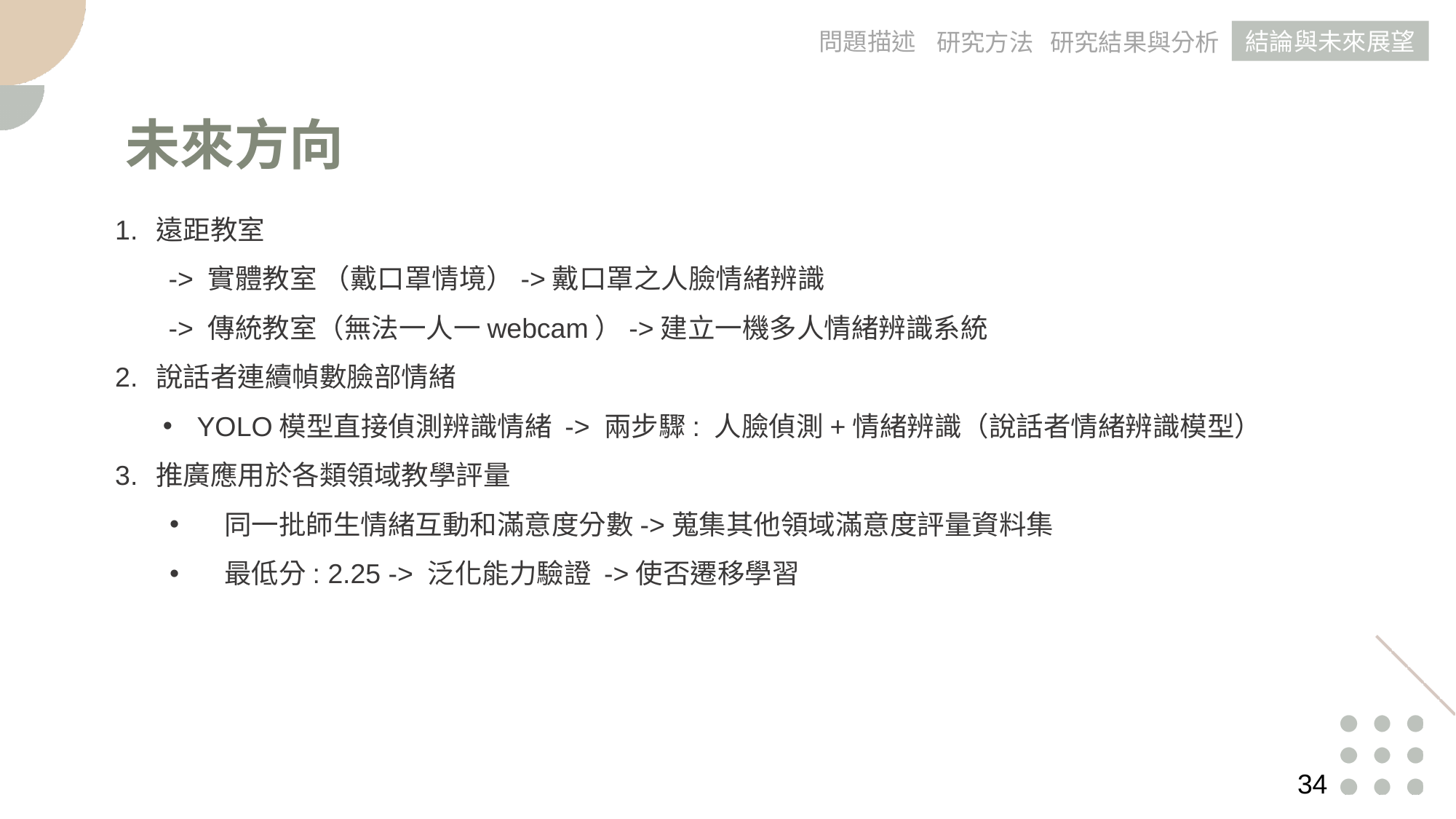

問題描述
結論與未來展望
研究方法
研究結果與分析
未來方向
遠距教室
       -> 實體教室 （戴口罩情境）->戴口罩之人臉情緒辨識
       -> 傳統教室（無法一人一webcam）->建立一機多人情緒辨識系統
說話者連續幀數臉部情緒
YOLO模型直接偵測辨識情緒 -> 兩步驟: 人臉偵測+情緒辨識（說話者情緒辨識模型）
推廣應用於各類領域教學評量
同一批師生情緒互動和滿意度分數->蒐集其他領域滿意度評量資料集
最低分: 2.25 -> 泛化能力驗證 ->使否遷移學習

		34